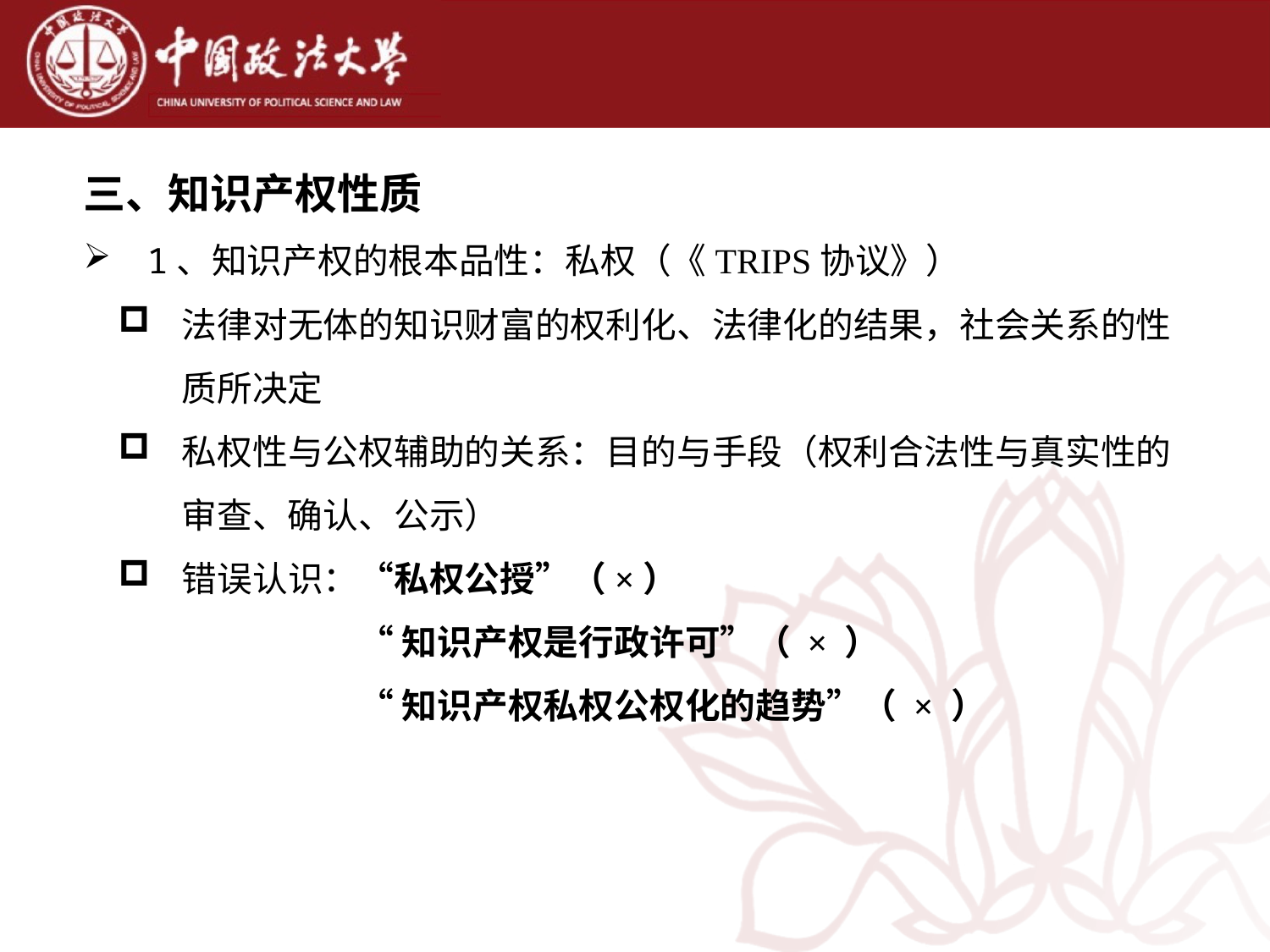

三、知识产权性质
1、知识产权的根本品性：私权（《TRIPS协议》）
法律对无体的知识财富的权利化、法律化的结果，社会关系的性质所决定
私权性与公权辅助的关系：目的与手段（权利合法性与真实性的审查、确认、公示）
错误认识：“私权公授”（×）
“知识产权是行政许可”（ × ）
“知识产权私权公权化的趋势”（ × ）